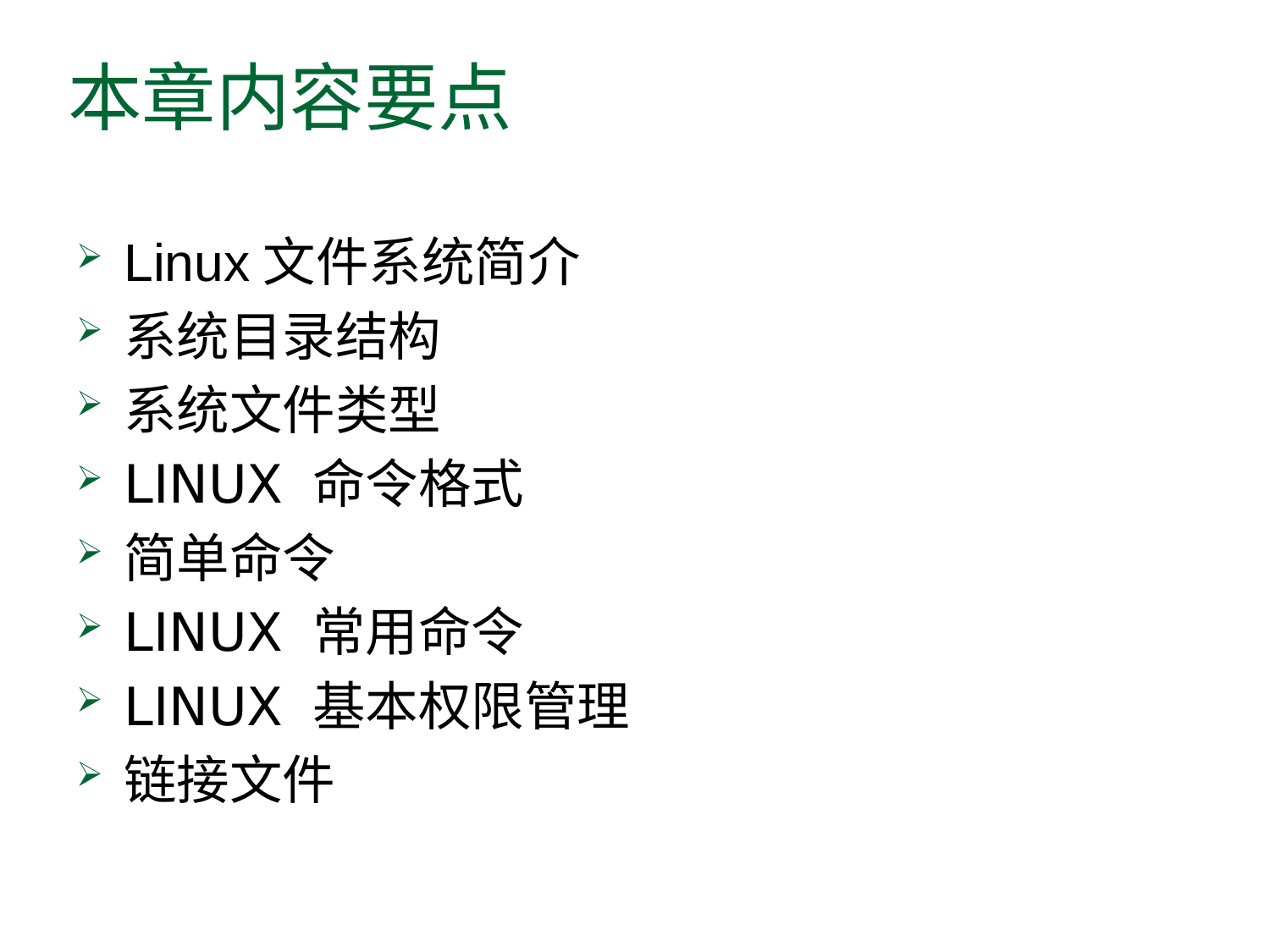

# 本章内容要点
Linux文件系统简介
系统目录结构
系统文件类型
LINUX 命令格式
简单命令
LINUX 常用命令
LINUX 基本权限管理
链接文件